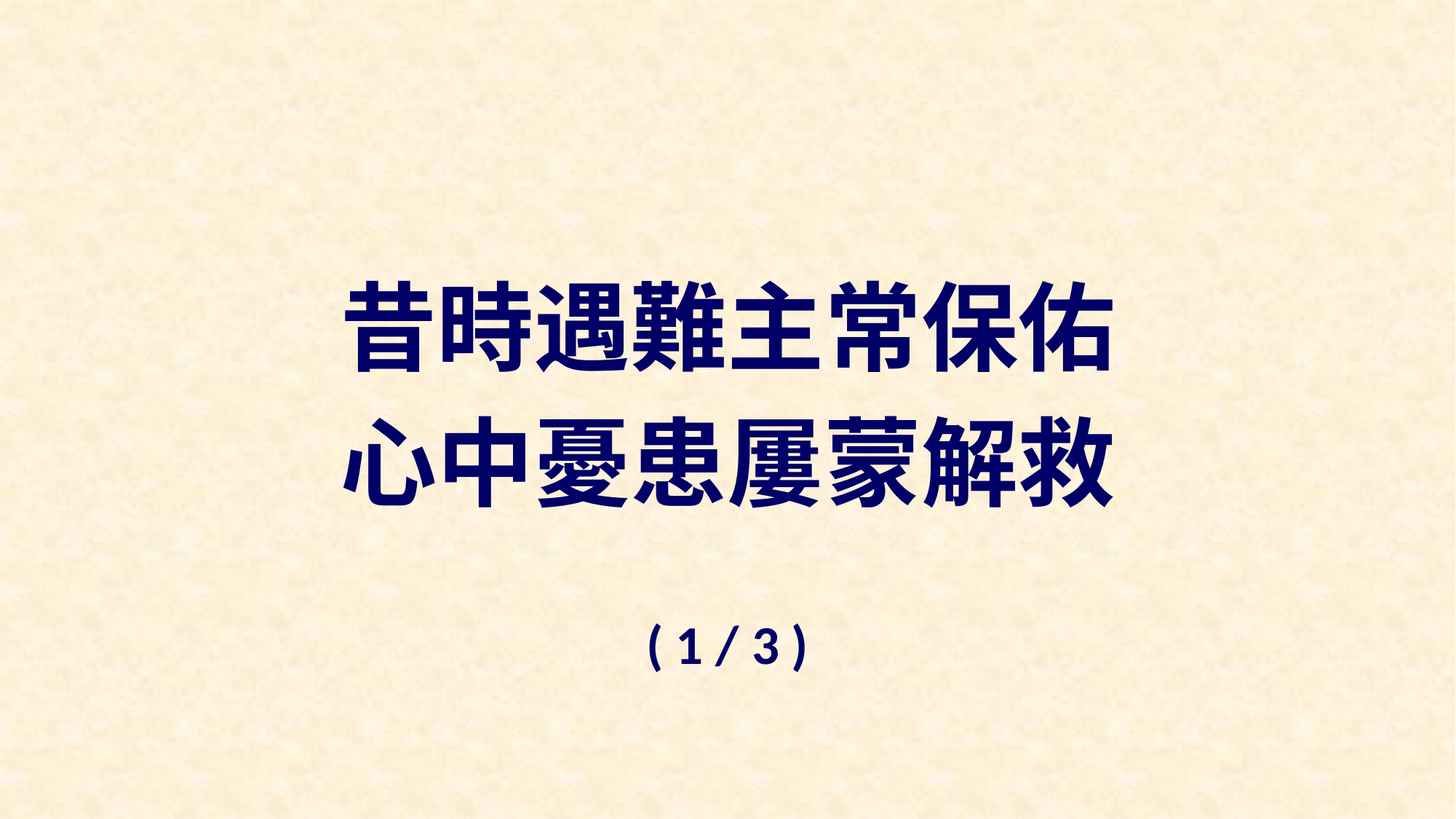

昔時遇難主常保佑
心中憂患屢蒙解救
( 1 / 3 )